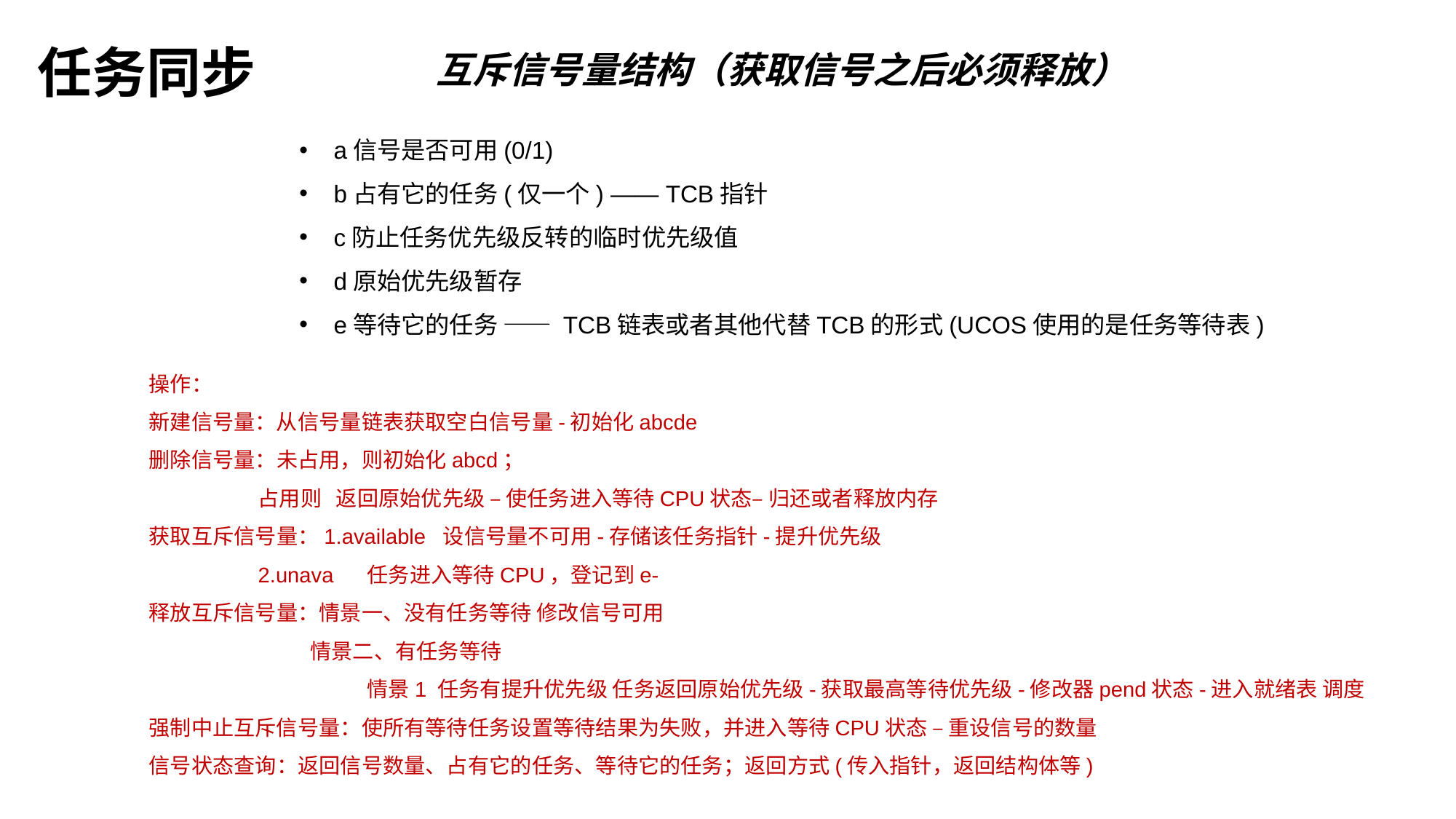

任务同步
互斥信号量结构（获取信号之后必须释放）
a信号是否可用(0/1)
b占有它的任务(仅一个) —— TCB指针
c防止任务优先级反转的临时优先级值
d原始优先级暂存
e等待它的任务 —— TCB链表或者其他代替TCB的形式(UCOS使用的是任务等待表)
操作：
新建信号量：从信号量链表获取空白信号量-初始化abcde
删除信号量：未占用，则初始化abcd；
	占用则   返回原始优先级 – 使任务进入等待CPU状态– 归还或者释放内存
获取互斥信号量：1.available  设信号量不可用-存储该任务指针-提升优先级
	2.unava 	任务进入等待CPU，登记到e-
释放互斥信号量：情景一、没有任务等待 修改信号可用
	          情景二、有任务等待
		情景1 任务有提升优先级 任务返回原始优先级-获取最高等待优先级-修改器pend状态-进入就绪表 调度
强制中止互斥信号量：使所有等待任务设置等待结果为失败，并进入等待CPU状态 – 重设信号的数量
信号状态查询：返回信号数量、占有它的任务、等待它的任务；返回方式(传入指针，返回结构体等)